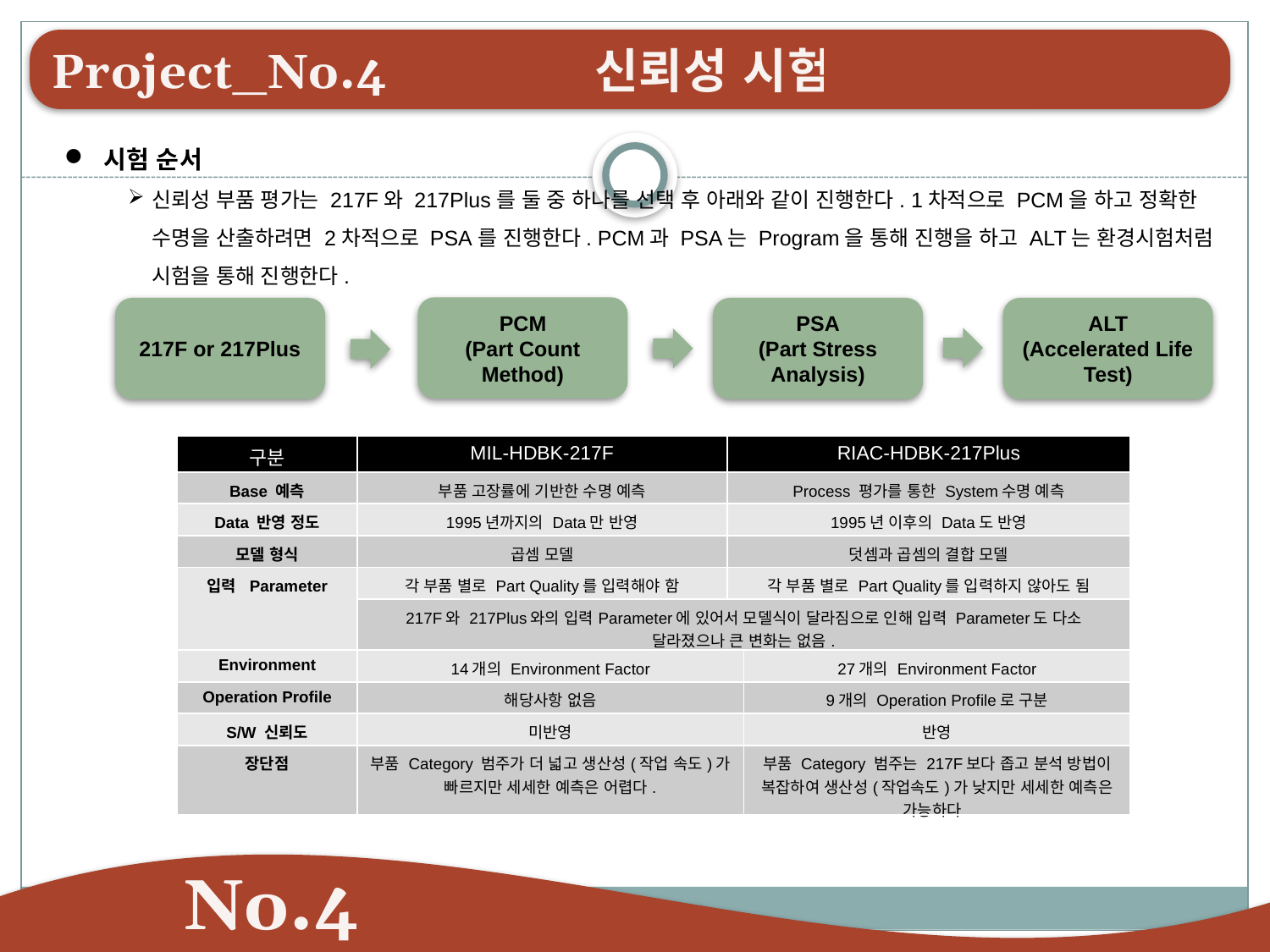

Project_No.4               신뢰성 시험
시험 순서
신뢰성 부품 평가는 217F와 217Plus를 둘 중 하나를 선택 후 아래와 같이 진행한다. 1차적으로 PCM을 하고 정확한 수명을 산출하려면 2차적으로 PSA를 진행한다. PCM과 PSA는 Program을 통해 진행을 하고 ALT는 환경시험처럼 시험을 통해 진행한다.
PCM
(Part Count Method)
217F or 217Plus
PSA
(Part Stress Analysis)
ALT
(Accelerated Life Test)

| 구분 | MIL-HDBK-217F | RIAC-HDBK-217Plus |  |
| --- | --- | --- | --- |
| Base 예측 | 부품 고장률에 기반한 수명 예측 | Process 평가를 통한 System수명 예측 |  |
| Data 반영 정도 | 1995년까지의 Data만 반영 | 1995년 이후의 Data도 반영 |  |
| 모델 형식 | 곱셈 모델 | 덧셈과 곱셈의 결합 모델 |  |
| 입력 Parameter | 각 부품 별로 Part Quality를 입력해야 함 | 각 부품 별로 Part Quality를 입력하지 않아도 됨 |  |
|  | 217F와 217Plus와의 입력Parameter에 있어서 모델식이 달라짐으로 인해 입력 Parameter도 다소 달라졌으나 큰 변화는 없음. |  |  |
| Environment | 14개의 Environment Factor |  | 27개의 Environment Factor |
| Operation Profile | 해당사항 없음 |  | 9개의 Operation Profile로 구분 |
| S/W 신뢰도 | 미반영 |  | 반영 |
| 장단점 | 부품 Category 범주가 더 넓고 생산성(작업 속도)가 빠르지만 세세한 예측은 어렵다. |  | 부품 Category 범주는 217F보다 좁고 분석 방법이 복잡하여 생산성(작업속도)가 낮지만 세세한 예측은 가능하다. |
No.4